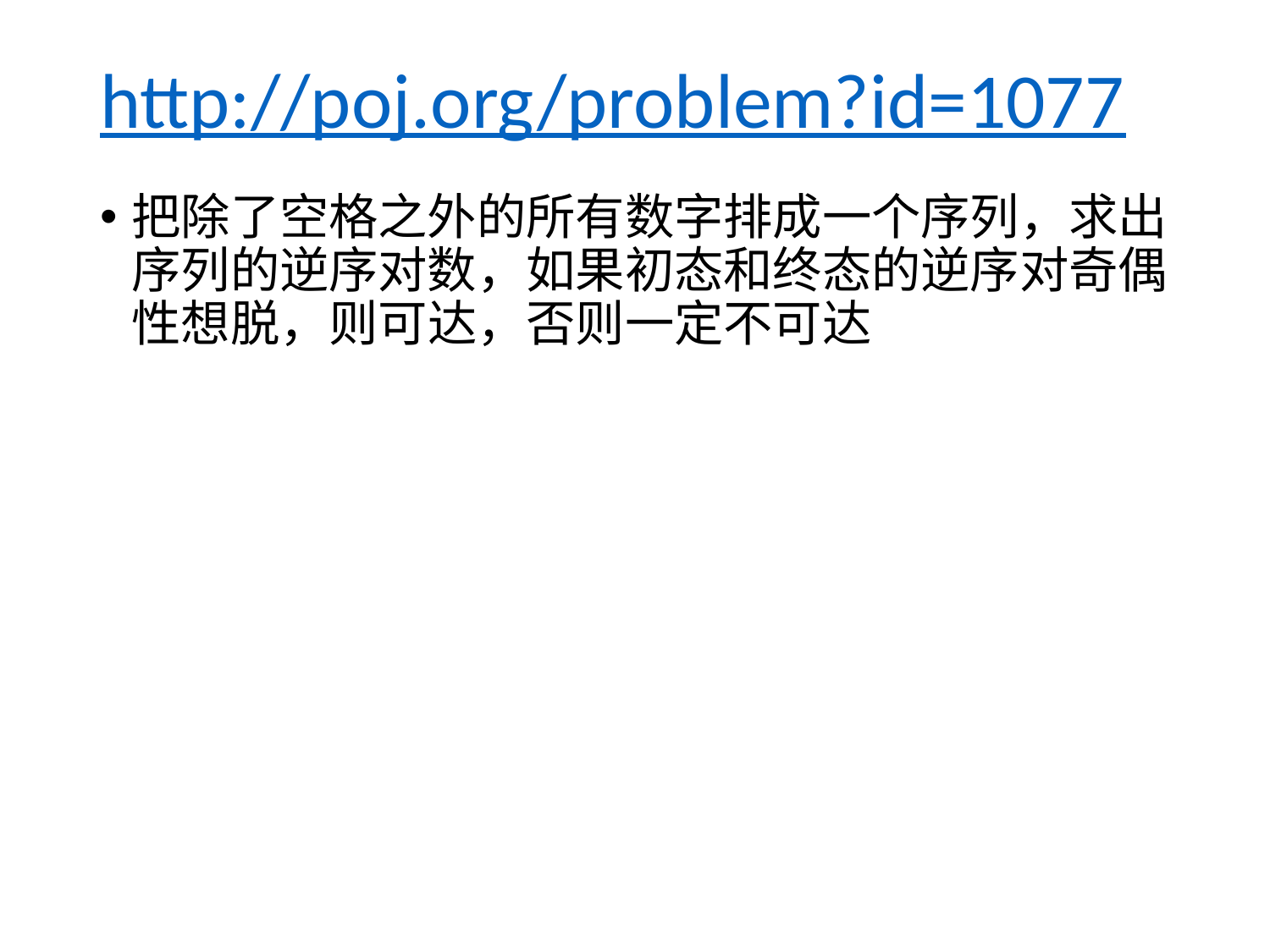

# http://poj.org/problem?id=1077
把除了空格之外的所有数字排成一个序列，求出序列的逆序对数，如果初态和终态的逆序对奇偶性想脱，则可达，否则一定不可达